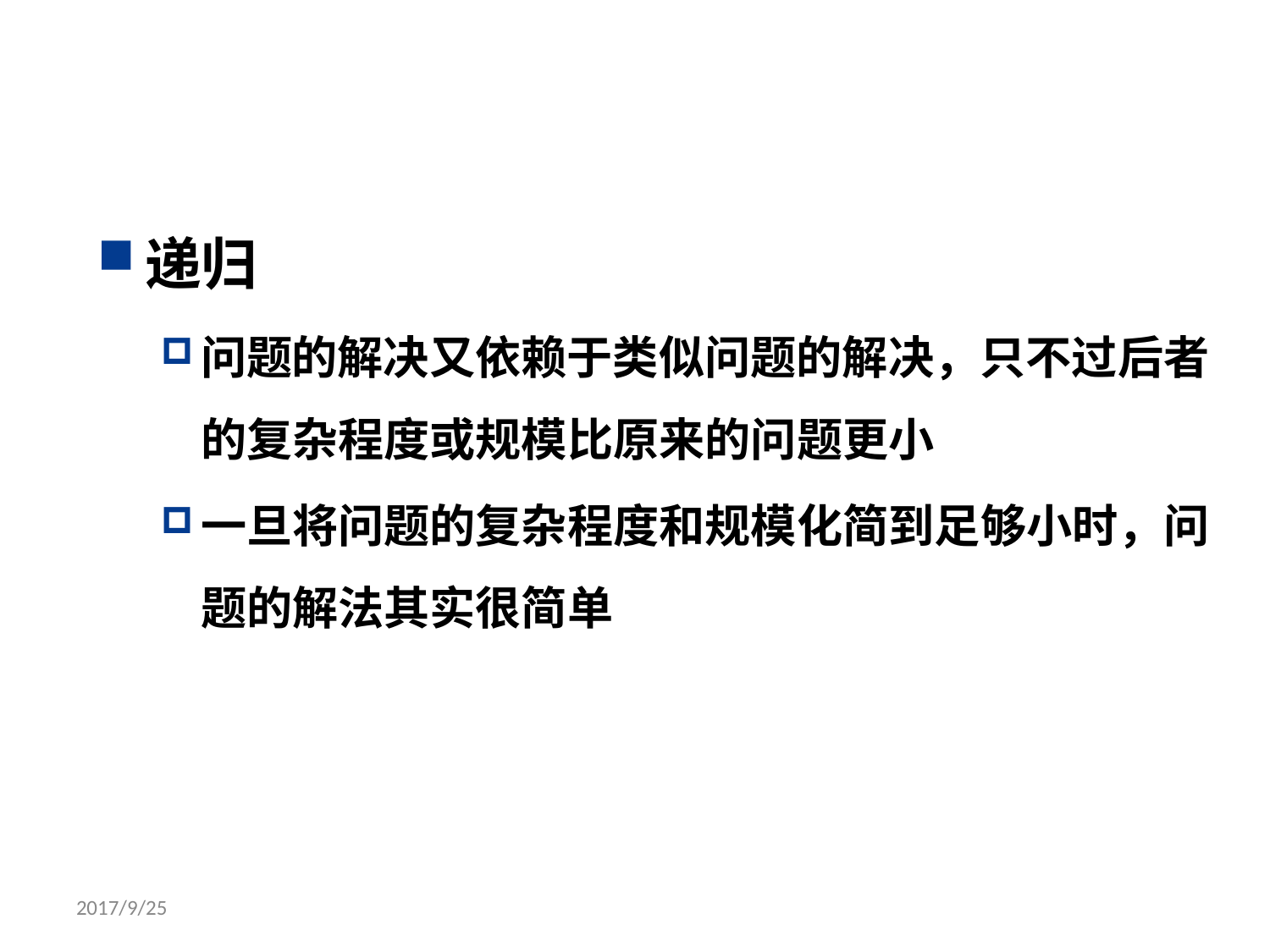

递归
问题的解决又依赖于类似问题的解决，只不过后者 的复杂程度或规模比原来的问题更小
一旦将问题的复杂程度和规模化简到足够小时，问 题的解法其实很简单
2017/9/25
20